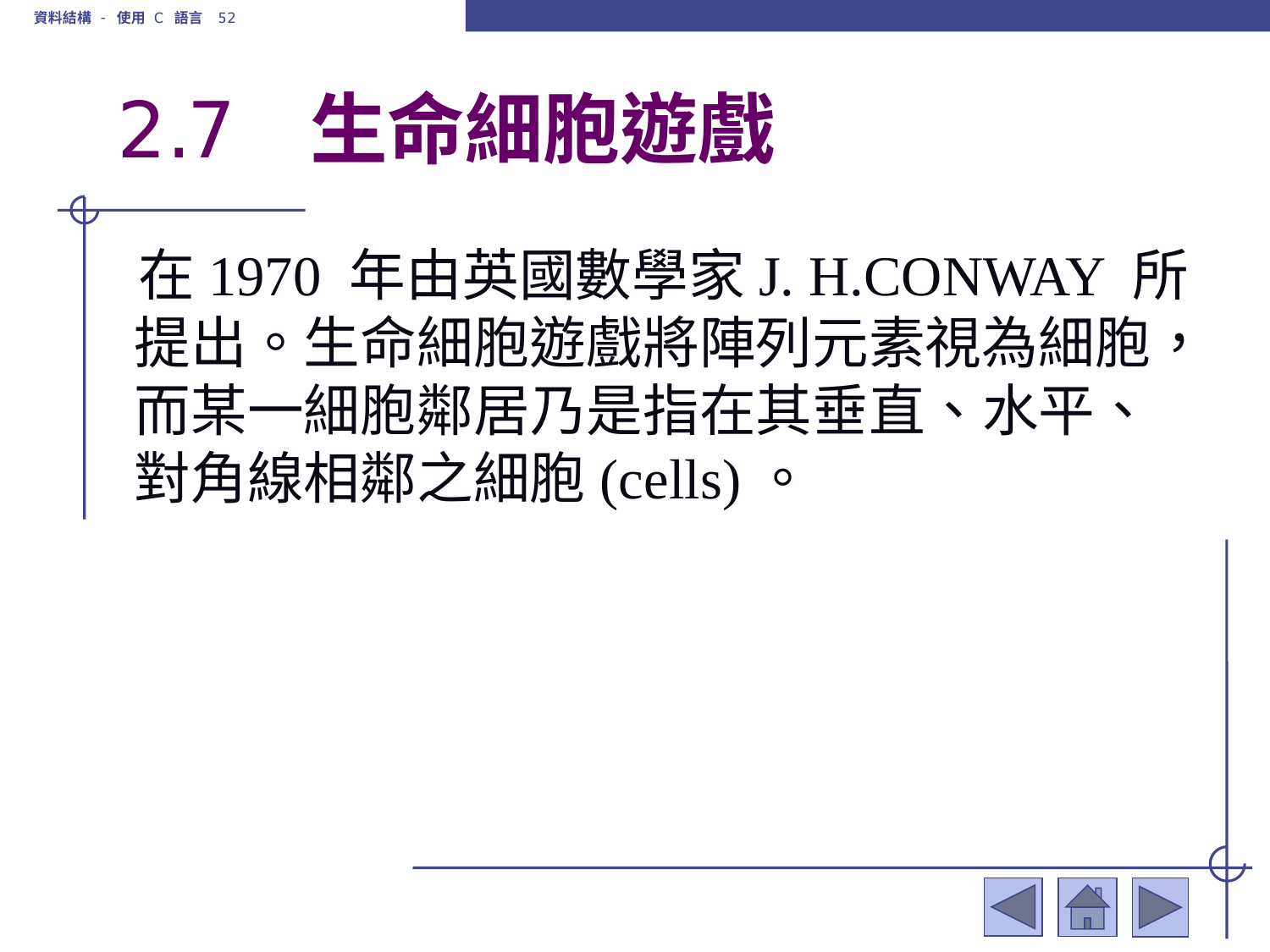

資料結構 - 使用 C 語言   52
# 2.7	  生命細胞遊戲
   在1970 年由英國數學家J. H.CONWAY 所提出。生命細胞遊戲將陣列元素視為細胞，而某一細胞鄰居乃是指在其垂直、水平、對角線相鄰之細胞(cells)。